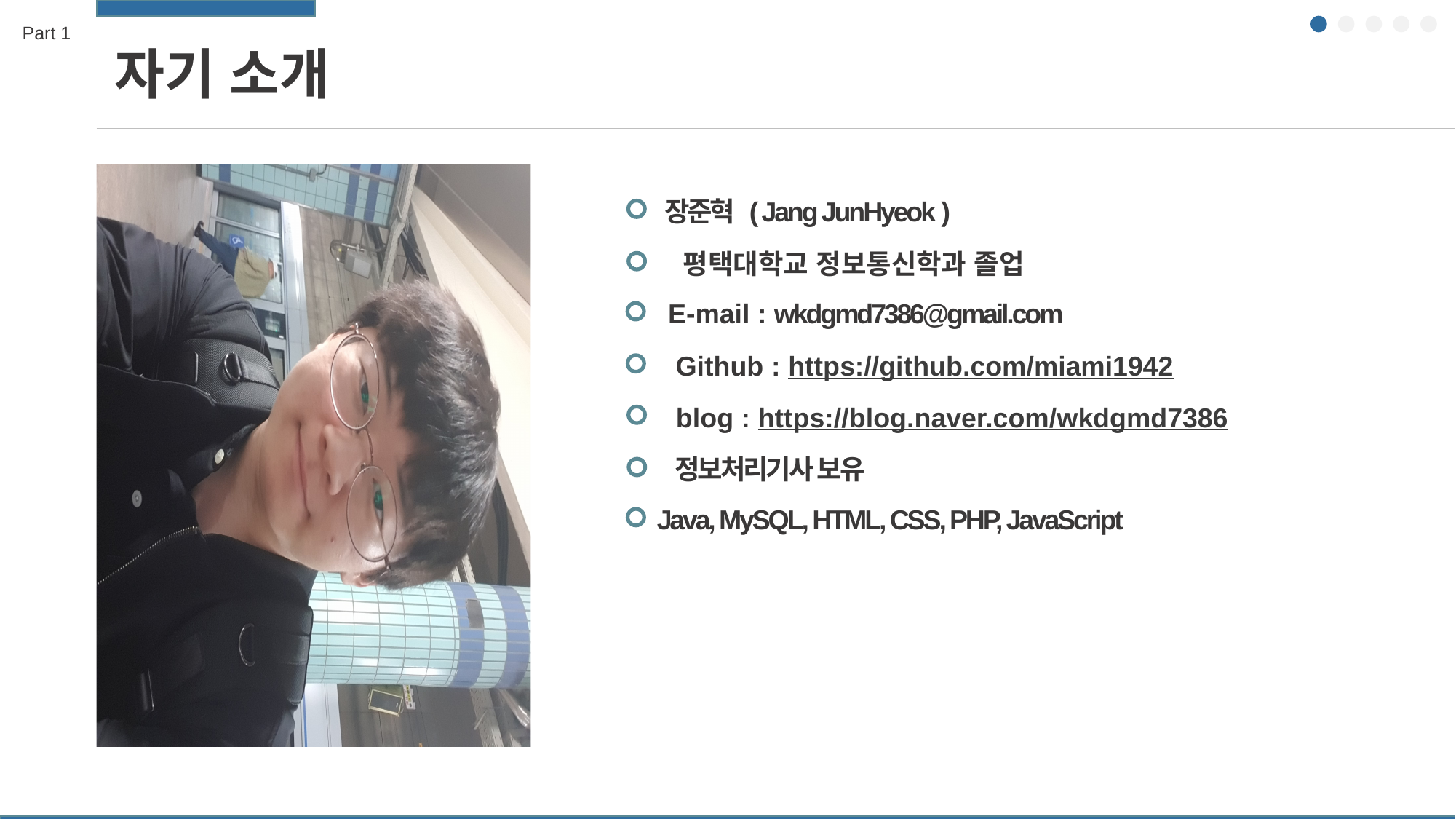

Part 1

자기 소개
장준혁 ( Jang JunHyeok )

평택대학교 정보통신학과 졸업

E-mail : wkdgmd7386@gmail.com

Github : https://github.com/miami1942

blog : https://blog.naver.com/wkdgmd7386

정보처리기사 보유

Java, MySQL, HTML, CSS, PHP, JavaScript